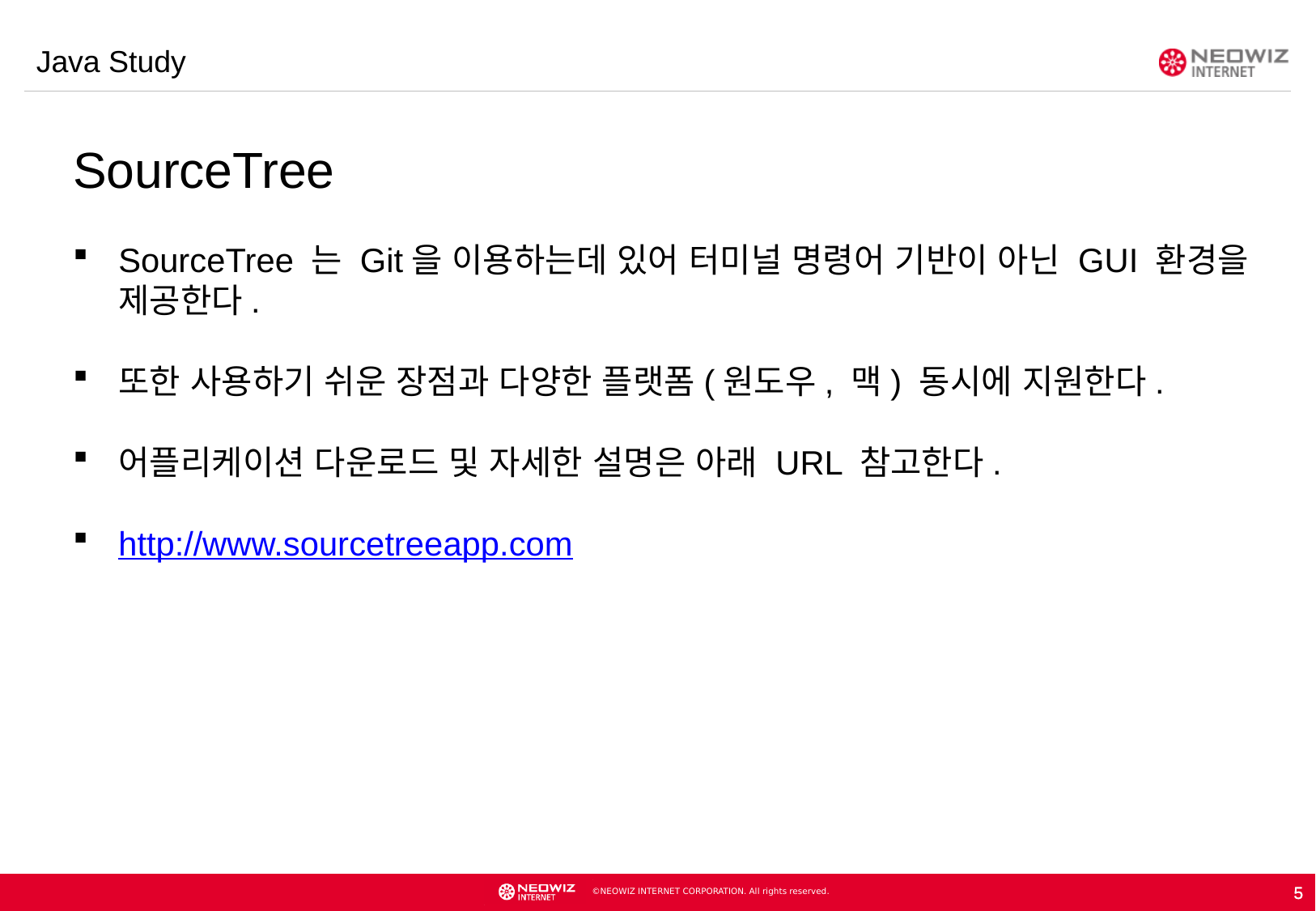

Java Study

SourceTree

SourceTree 는 Git을 이용하는데 있어 터미널 명령어 기반이 아닌 GUI 환경을 제공한다.

또한 사용하기 쉬운 장점과 다양한 플랫폼(원도우, 맥) 동시에 지원한다.

어플리케이션 다운로드 및 자세한 설명은 아래 URL 참고한다.

http://www.sourcetreeapp.com

5
5
5